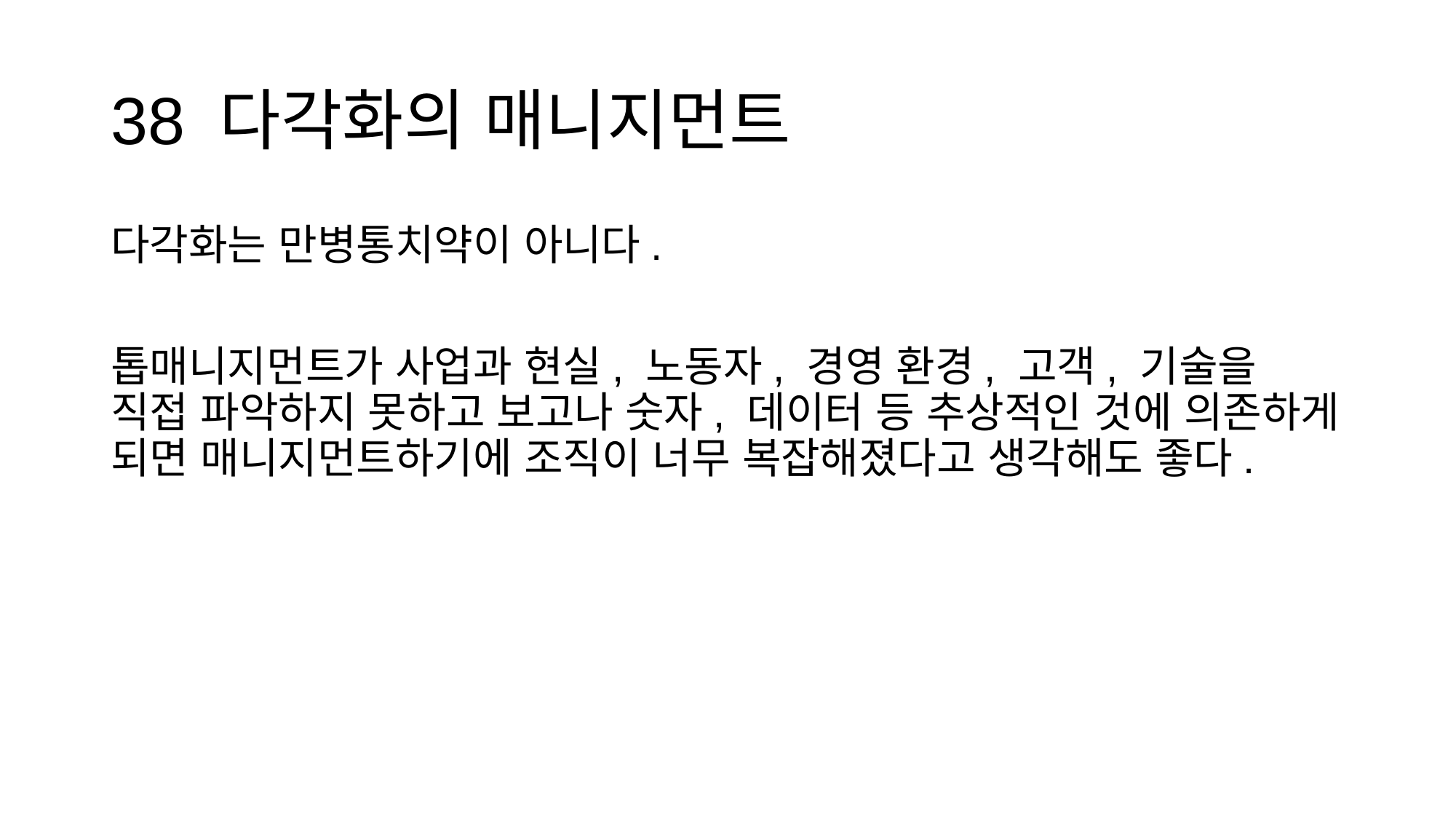

# 38 다각화의 매니지먼트
다각화는 만병통치약이 아니다.

톱매니지먼트가 사업과 현실, 노동자, 경영 환경, 고객, 기술을 직접 파악하지 못하고 보고나 숫자, 데이터 등 추상적인 것에 의존하게 되면 매니지먼트하기에 조직이 너무 복잡해졌다고 생각해도 좋다.